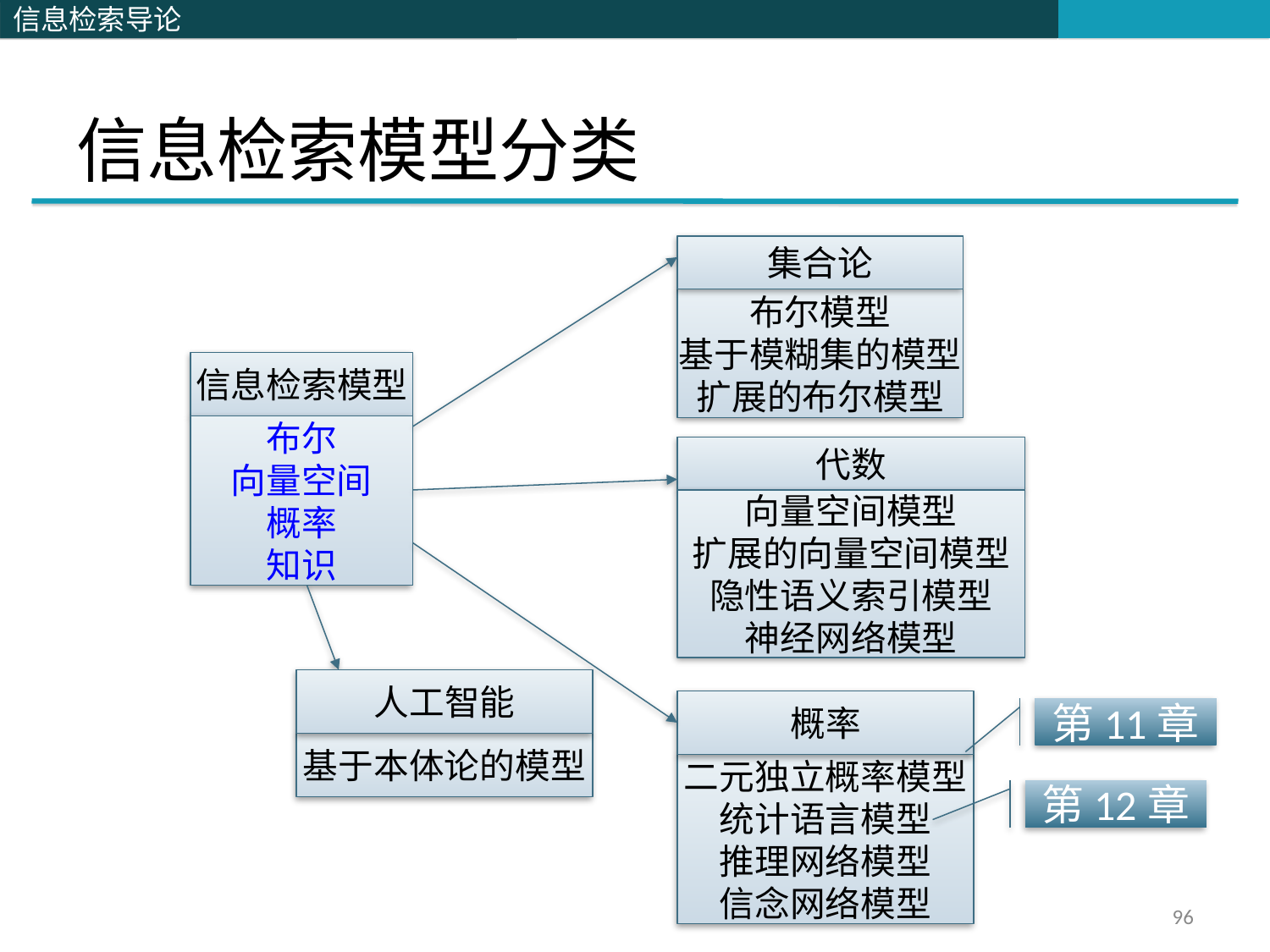

# 信息检索模型分类

集合论

布尔模型
基于模糊集的模型
扩展的布尔模型
信息检索模型
布尔
向量空间
概率
知识
代数

向量空间模型
扩展的向量空间模型
隐性语义索引模型
神经网络模型

人工智能
概率
第11章
基于本体论的模型
二元独立概率模型
统计语言模型
推理网络模型
信念网络模型
第12章
96